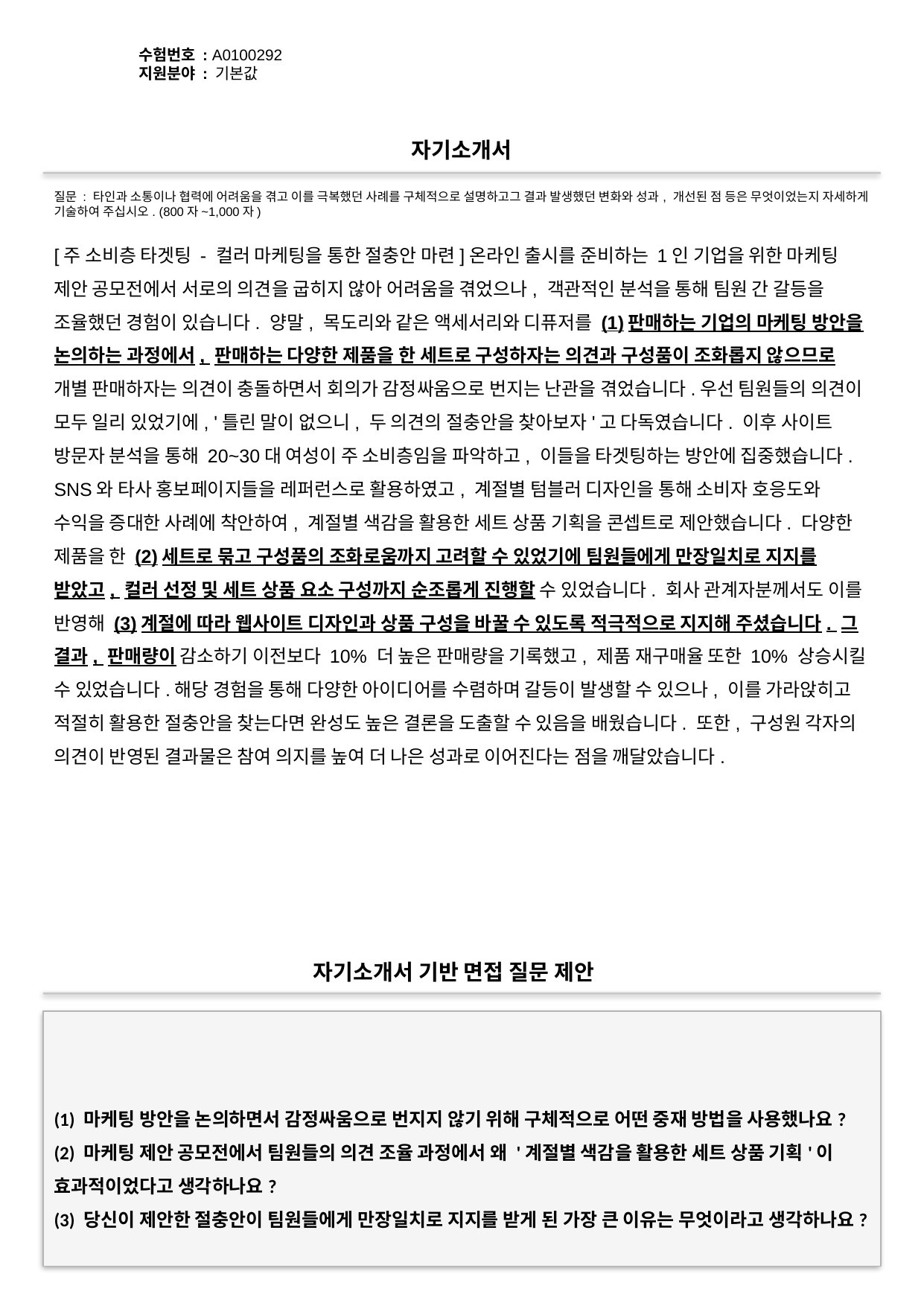

수험번호 : A0100292
지원분야 : 기본값
#

자기소개서

질문 : 타인과 소통이나 협력에 어려움을 겪고 이를 극복했던 사례를 구체적으로 설명하고그 결과 발생했던 변화와 성과, 개선된 점 등은 무엇이었는지 자세하게 기술하여 주십시오. (800자~1,000자)

[주 소비층 타겟팅 - 컬러 마케팅을 통한 절충안 마련]온라인 출시를 준비하는 1인 기업을 위한 마케팅 제안 공모전에서 서로의 의견을 굽히지 않아 어려움을 겪었으나, 객관적인 분석을 통해 팀원 간 갈등을 조율했던 경험이 있습니다. 양말, 목도리와 같은 액세서리와 디퓨저를 (1)판매하는 기업의 마케팅 방안을 논의하는 과정에서, 판매하는 다양한 제품을 한 세트로 구성하자는 의견과 구성품이 조화롭지 않으므로 개별 판매하자는 의견이 충돌하면서 회의가 감정싸움으로 번지는 난관을 겪었습니다.우선 팀원들의 의견이 모두 일리 있었기에, '틀린 말이 없으니, 두 의견의 절충안을 찾아보자'고 다독였습니다. 이후 사이트 방문자 분석을 통해 20~30대 여성이 주 소비층임을 파악하고, 이들을 타겟팅하는 방안에 집중했습니다. SNS와 타사 홍보페이지들을 레퍼런스로 활용하였고, 계절별 텀블러 디자인을 통해 소비자 호응도와 수익을 증대한 사례에 착안하여, 계절별 색감을 활용한 세트 상품 기획을 콘셉트로 제안했습니다. 다양한 제품을 한 (2)세트로 묶고 구성품의 조화로움까지 고려할 수 있었기에 팀원들에게 만장일치로 지지를 받았고, 컬러 선정 및 세트 상품 요소 구성까지 순조롭게 진행할 수 있었습니다. 회사 관계자분께서도 이를 반영해 (3)계절에 따라 웹사이트 디자인과 상품 구성을 바꿀 수 있도록 적극적으로 지지해 주셨습니다. 그 결과, 판매량이 감소하기 이전보다 10% 더 높은 판매량을 기록했고, 제품 재구매율 또한 10% 상승시킬 수 있었습니다.해당 경험을 통해 다양한 아이디어를 수렴하며 갈등이 발생할 수 있으나, 이를 가라앉히고 적절히 활용한 절충안을 찾는다면 완성도 높은 결론을 도출할 수 있음을 배웠습니다. 또한, 구성원 각자의 의견이 반영된 결과물은 참여 의지를 높여 더 나은 성과로 이어진다는 점을 깨달았습니다.

자기소개서 기반 면접 질문 제안

(1) 마케팅 방안을 논의하면서 감정싸움으로 번지지 않기 위해 구체적으로 어떤 중재 방법을 사용했나요?
(2) 마케팅 제안 공모전에서 팀원들의 의견 조율 과정에서 왜 '계절별 색감을 활용한 세트 상품 기획'이 효과적이었다고 생각하나요?
(3) 당신이 제안한 절충안이 팀원들에게 만장일치로 지지를 받게 된 가장 큰 이유는 무엇이라고 생각하나요?